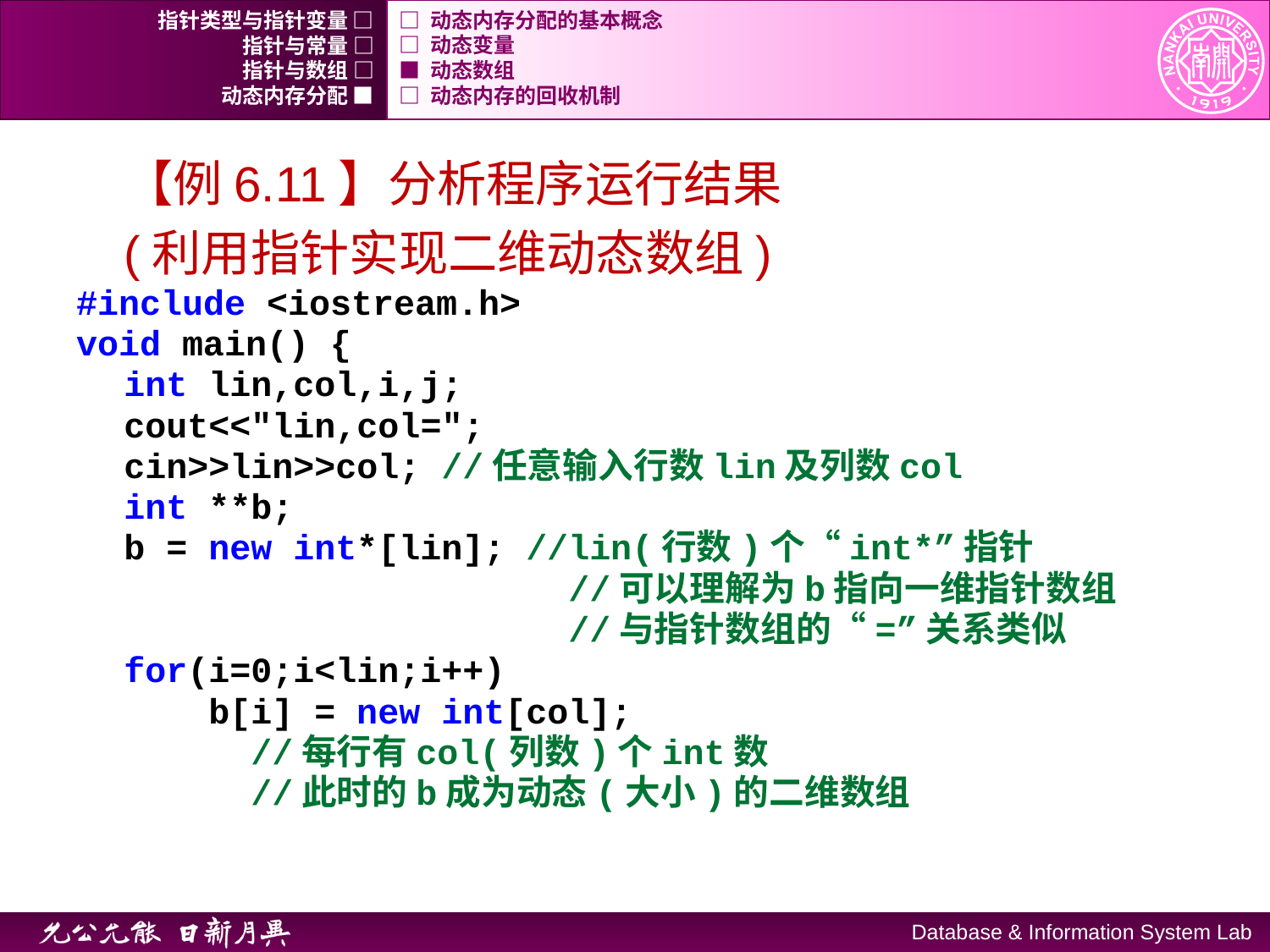

指针类型与指针变量 □
□ 动态内存分配的基本概念
指针与常量 □
□ 动态变量
指针与数组 □
■ 动态数组
动态内存分配 ■
□ 动态内存的回收机制
【例6.11】分析程序运行结果
(利用指针实现二维动态数组)
#include <iostream.h>
void main() {
	int lin,col,i,j;
	cout<<"lin,col=";
	cin>>lin>>col; //任意输入行数lin及列数col
 	int **b;
	b = new int*[lin]; //lin(行数)个“int*”指针
				   //可以理解为b指向一维指针数组
				   //与指针数组的“=”关系类似
	for(i=0;i<lin;i++)
	    b[i] = new int[col];
		//每行有col(列数)个int数
		//此时的b成为动态(大小)的二维数组